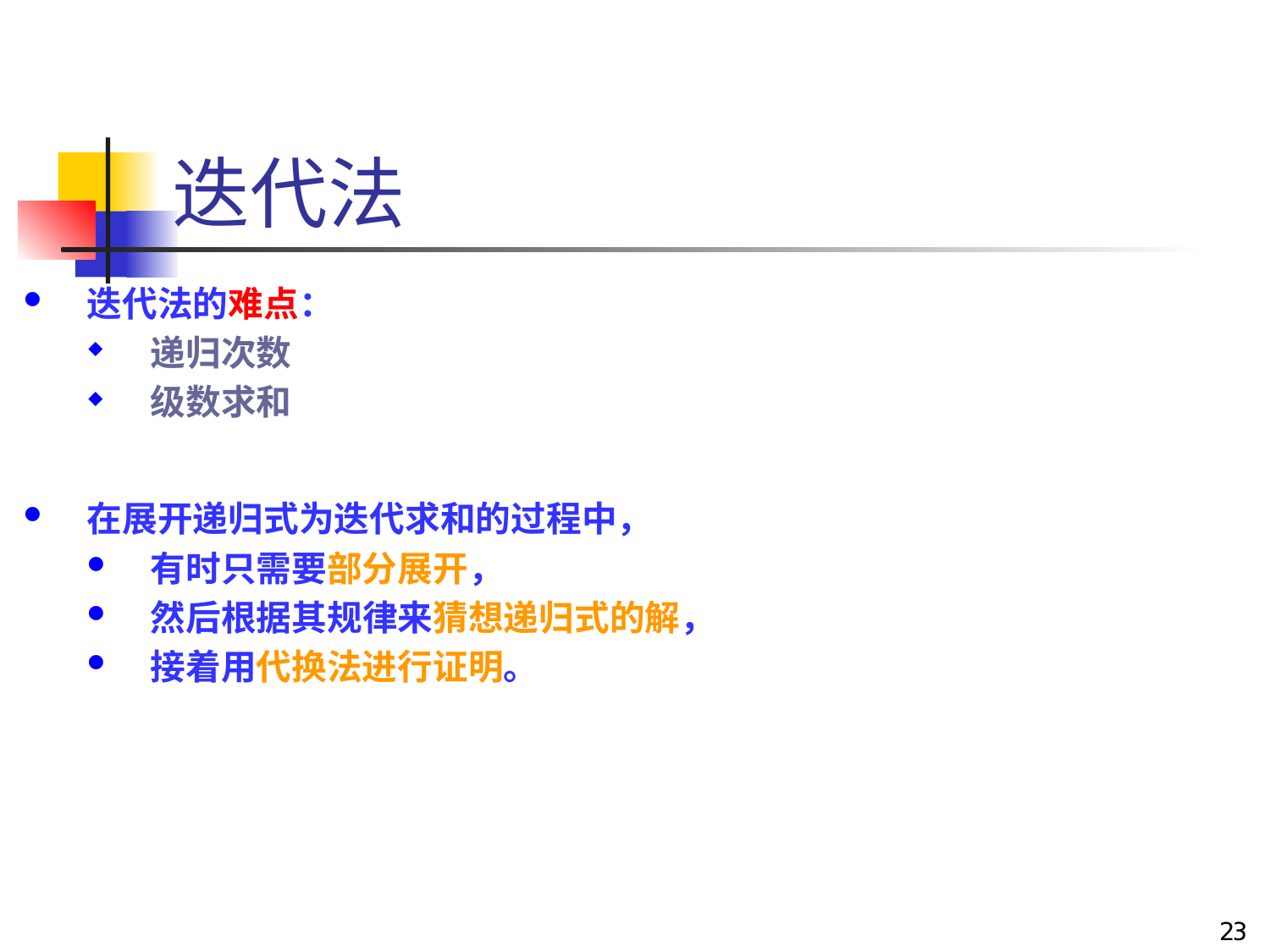

# 迭代法
迭代法的难点：
递归次数
级数求和

在展开递归式为迭代求和的过程中，
有时只需要部分展开，
然后根据其规律来猜想递归式的解，
接着用代换法进行证明。

23